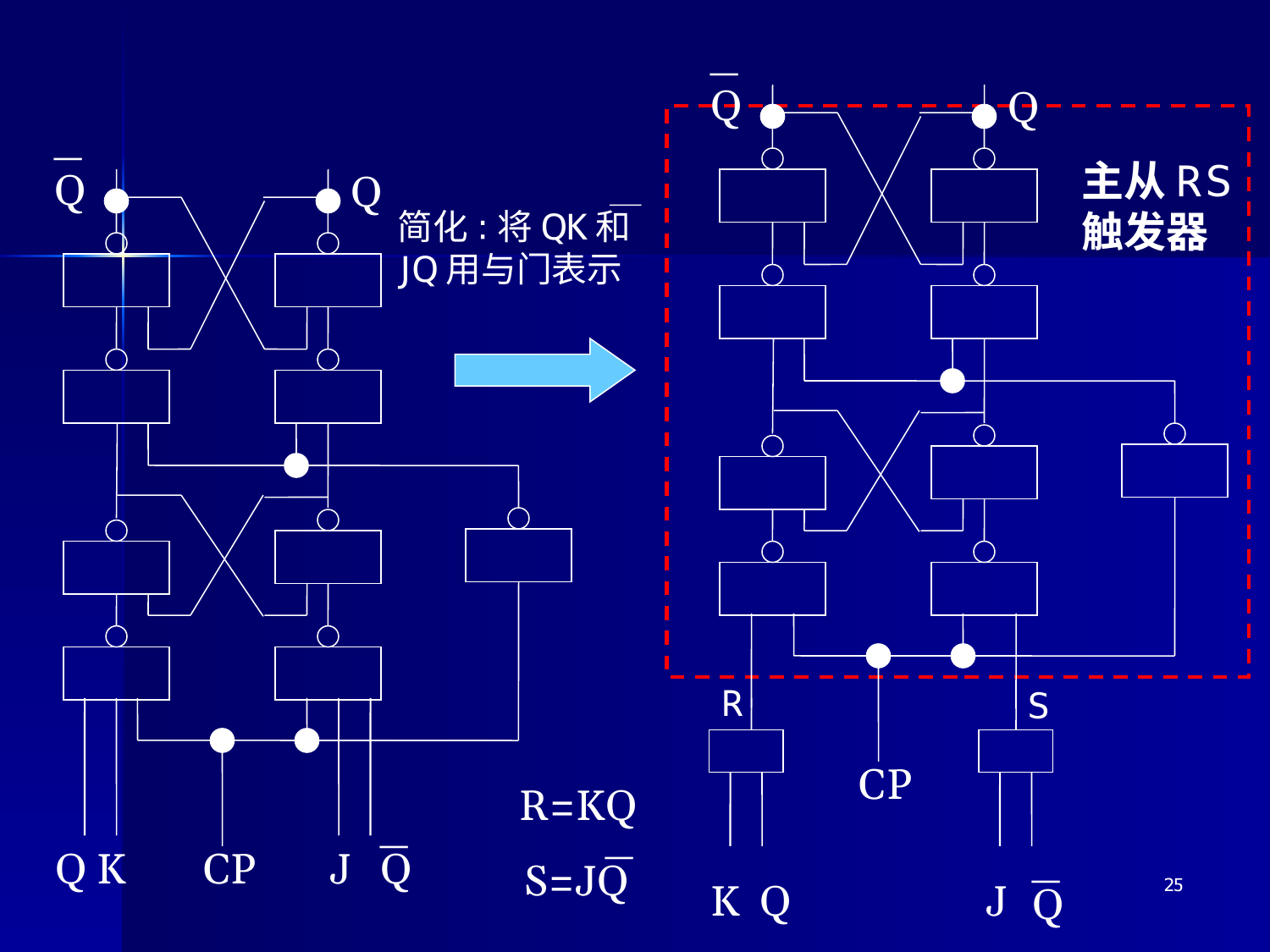

_
Q
Q

CP
R
S

K
Q

_
Q
J
_
Q
Q

_
Q
Q
K
CP
J

主从RS触发器
简化:将QK和JQ用与门表示

R=KQ
        _
S=JQ
25